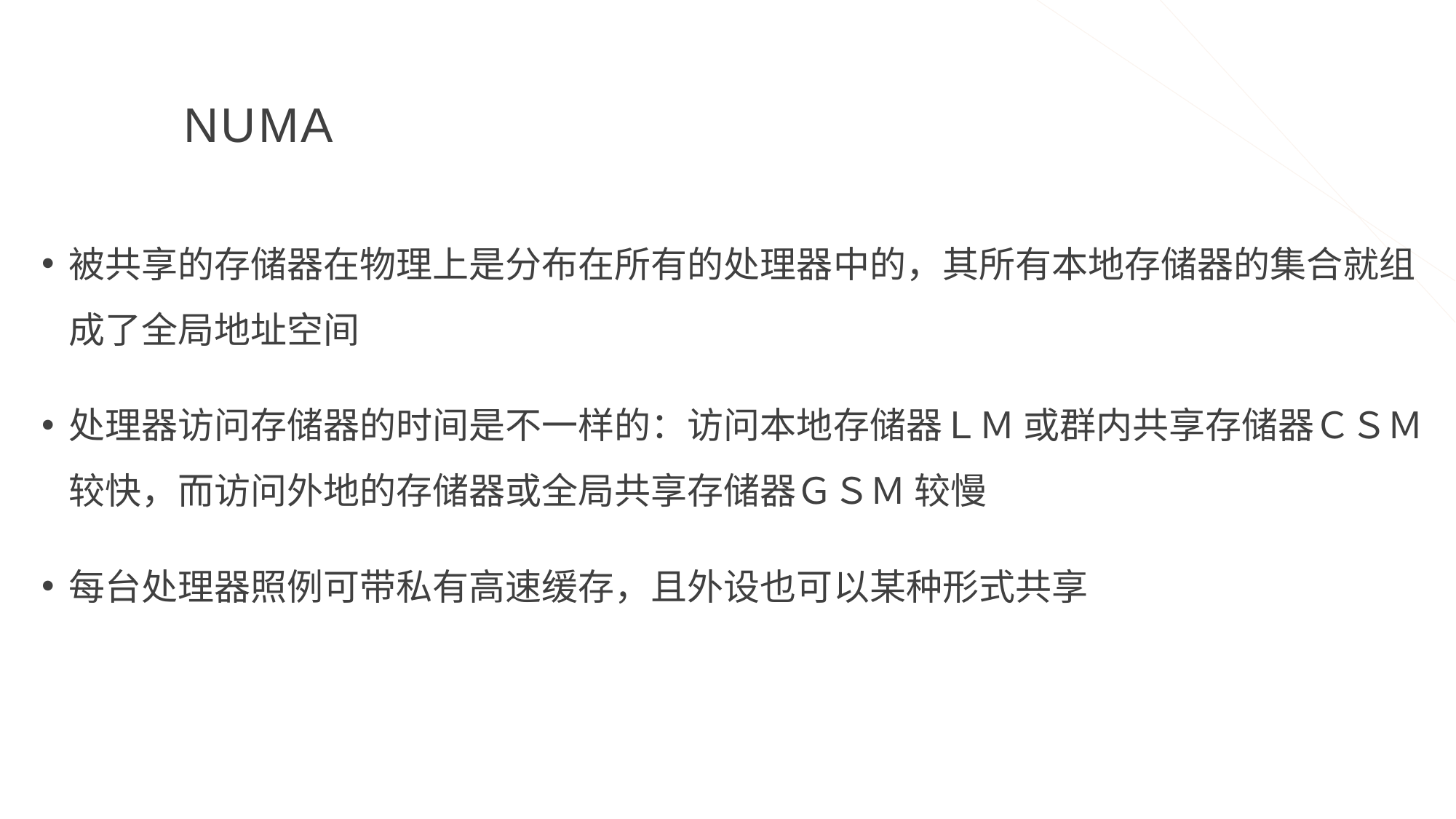

# NUMA
被共享的存储器在物理上是分布在所有的处理器中的，其所有本地存储器的集合就组成了全局地址空间
处理器访问存储器的时间是不一样的：访问本地存储器ＬＭ 或群内共享存储器ＣＳＭ 较快，而访问外地的存储器或全局共享存储器ＧＳＭ 较慢
每台处理器照例可带私有高速缓存，且外设也可以某种形式共享